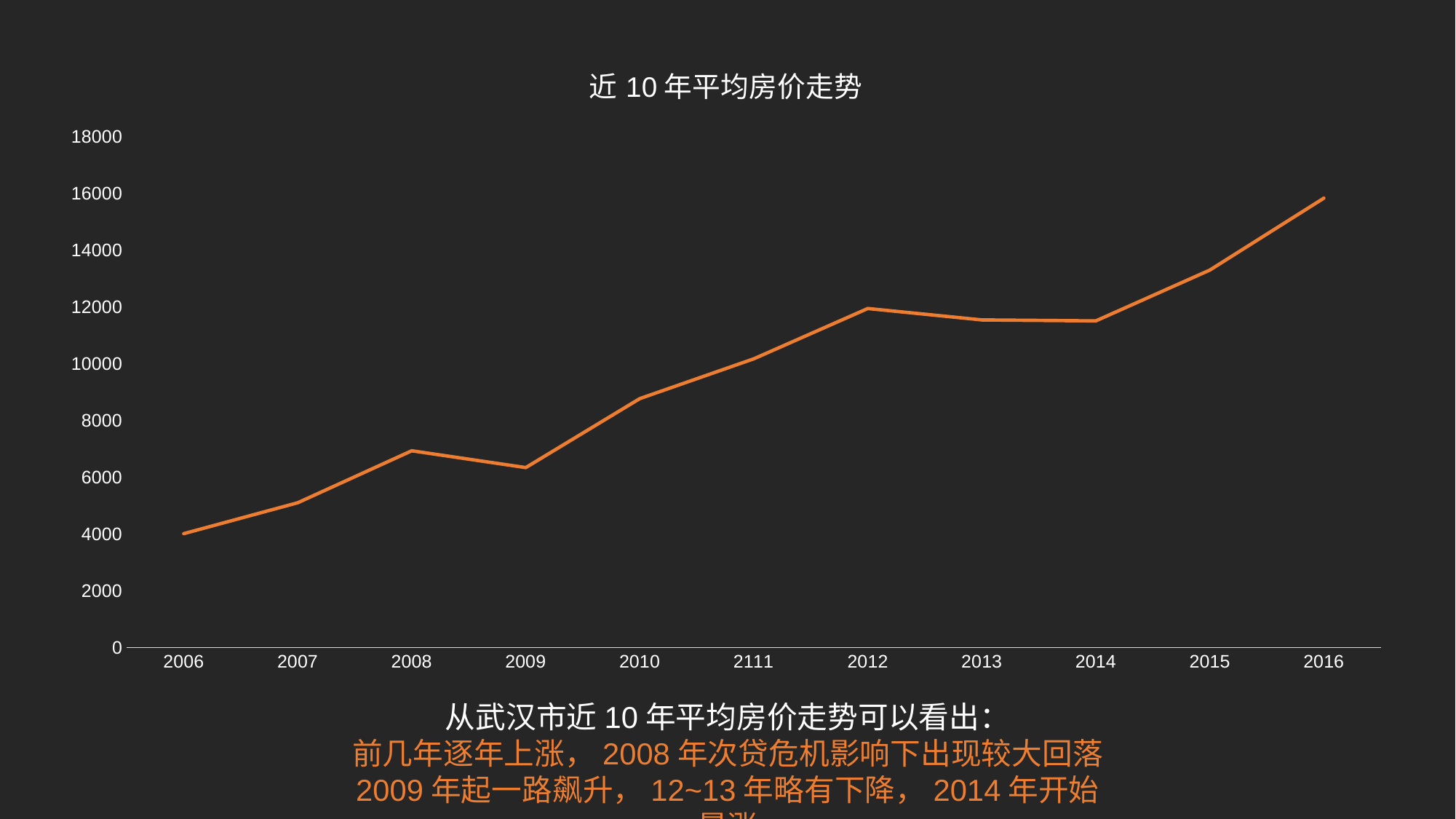

### Chart: 近10年平均房价走势

| Category | 列1 |
|---|---|
| 2006 | 4015.0 |
| 2007 | 5104.0 |
| 2008 | 6934.0 |
| 2009 | 6342.0 |
| 2010 | 8771.0 |
| 2111 | 10174.0 |
| 2012 | 11946.0 |
| 2013 | 11544.0 |
| 2014 | 11510.0 |
| 2015 | 13299.0 |
| 2016 | 15832.0 |
从武汉市近10年平均房价走势可以看出：
前几年逐年上涨，2008年次贷危机影响下出现较大回落
2009年起一路飙升，12~13年略有下降，2014年开始暴涨